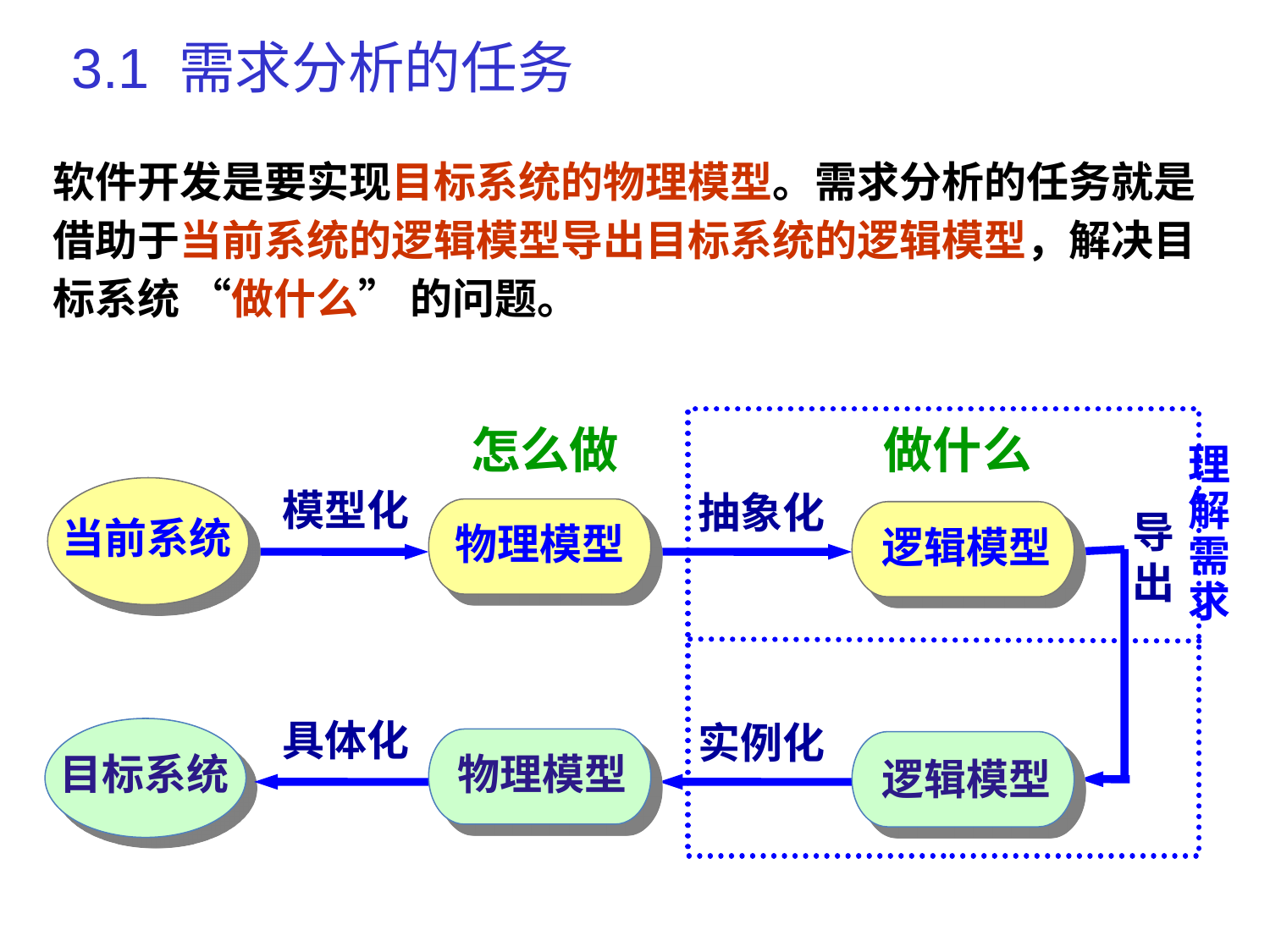

3.1 需求分析的任务
软件开发是要实现目标系统的物理模型。需求分析的任务就是借助于当前系统的逻辑模型导出目标系统的逻辑模型，解决目标系统 “做什么” 的问题。

怎么做
做什么
理
解
需
求

模型化
抽象化

导
出

当前系统
物理模型
逻辑模型

具体化
实例化

目标系统
物理模型
逻辑模型